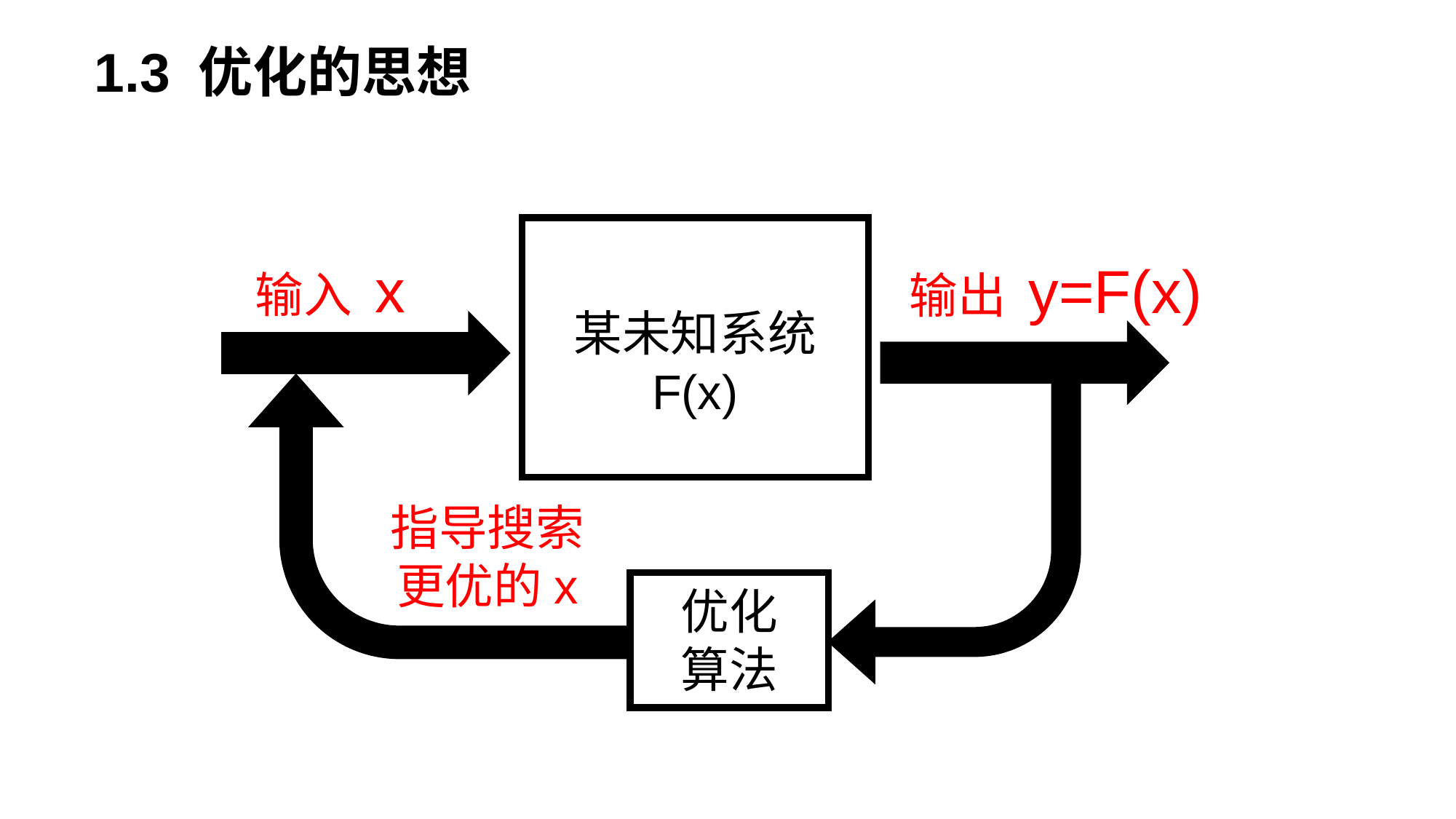

1.3 优化的思想

输入 x
输出 y=F(x)
某未知系统
F(x)

指导搜索
更优的x

优化
算法